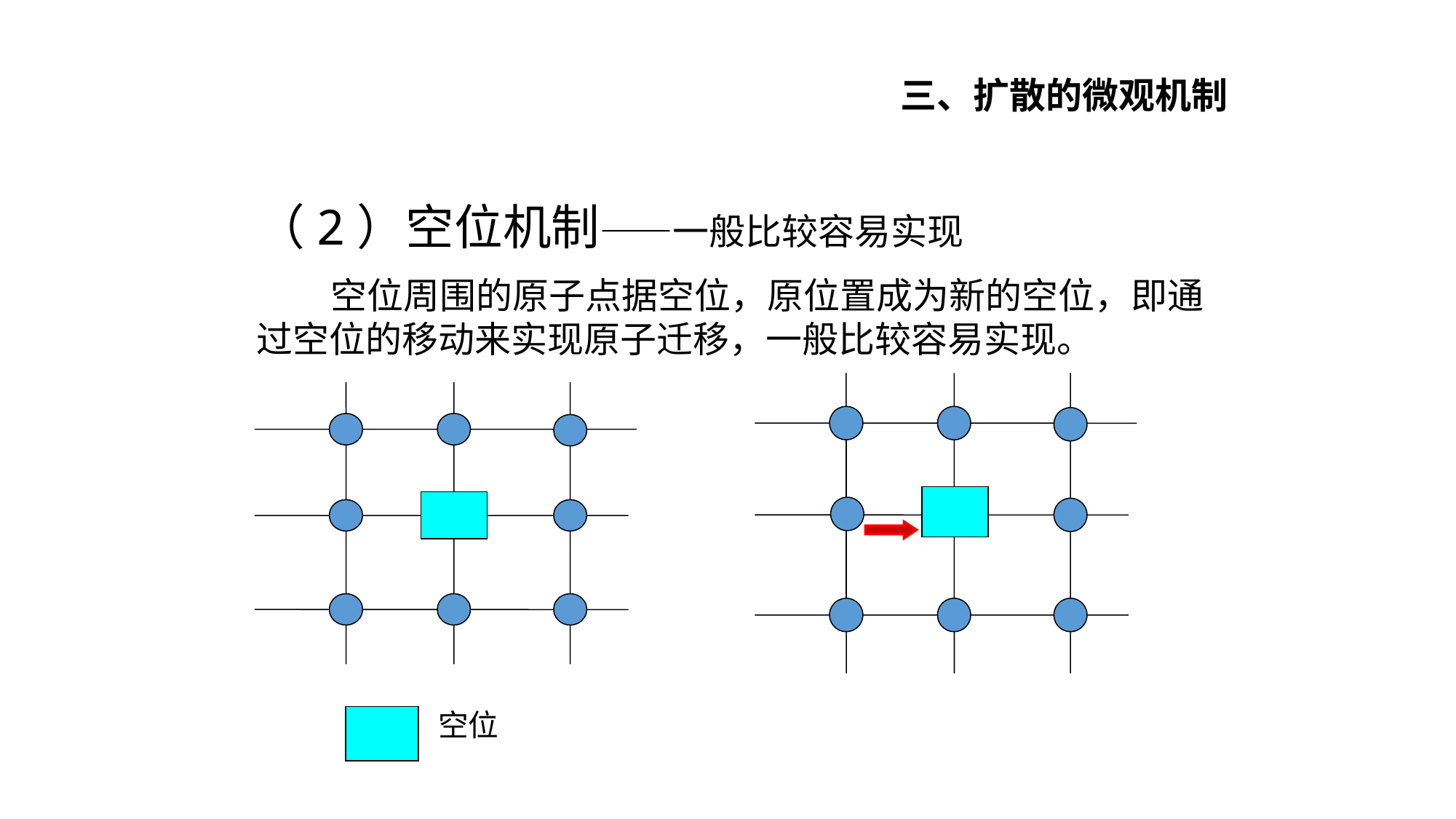

# 三、扩散的微观机制
（2）空位机制——一般比较容易实现
        空位周围的原子点据空位，原位置成为新的空位，即通过空位的移动来实现原子迁移，一般比较容易实现。

空位